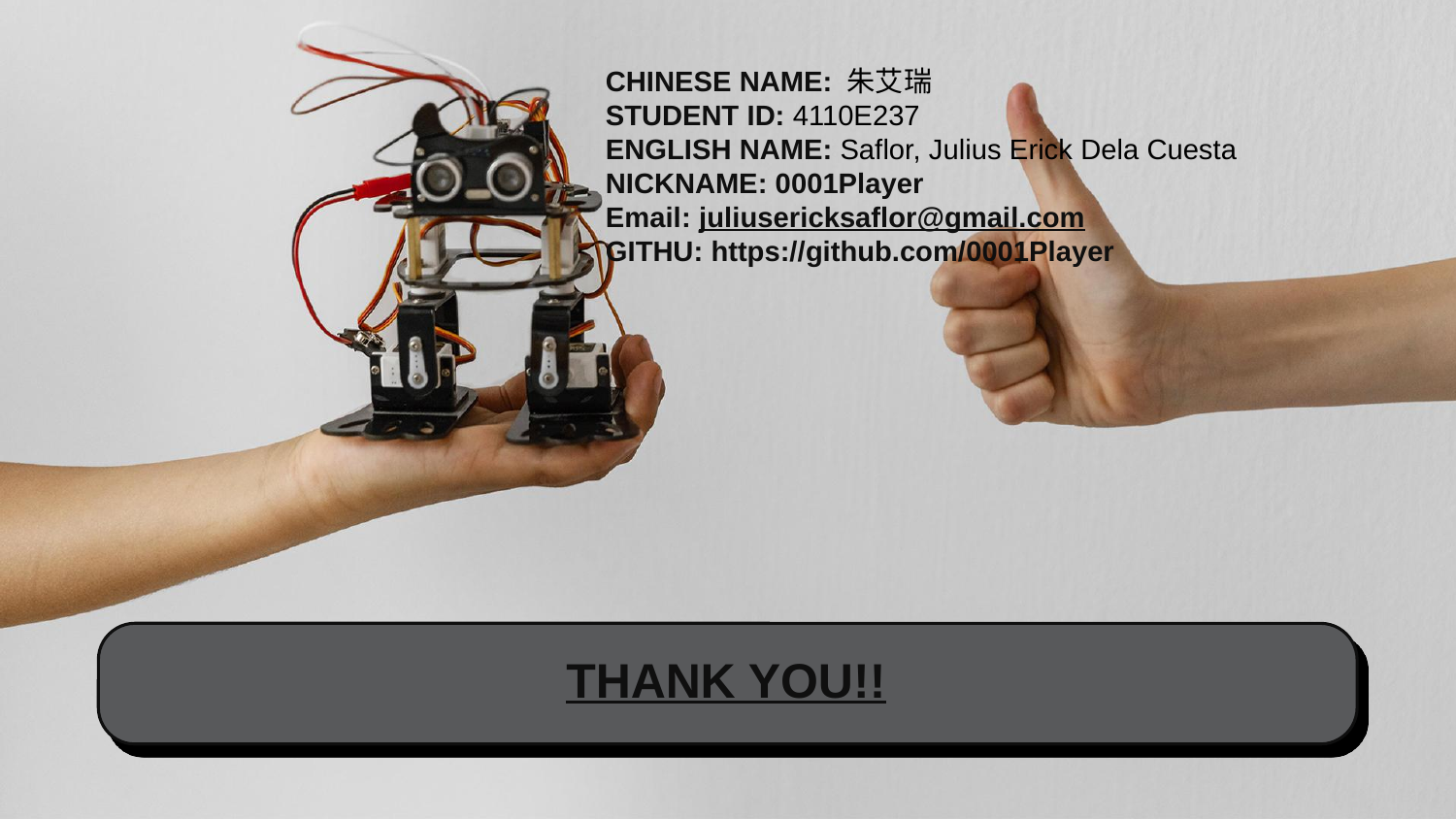

CHINESE NAME: 朱艾瑞
STUDENT ID: 4110E237
ENGLISH NAME: Saflor, Julius Erick Dela Cuesta
NICKNAME: 0001Player
Email: juliusericksaflor@gmail.com
GITHU: https://github.com/0001Player
THANK YOU!!